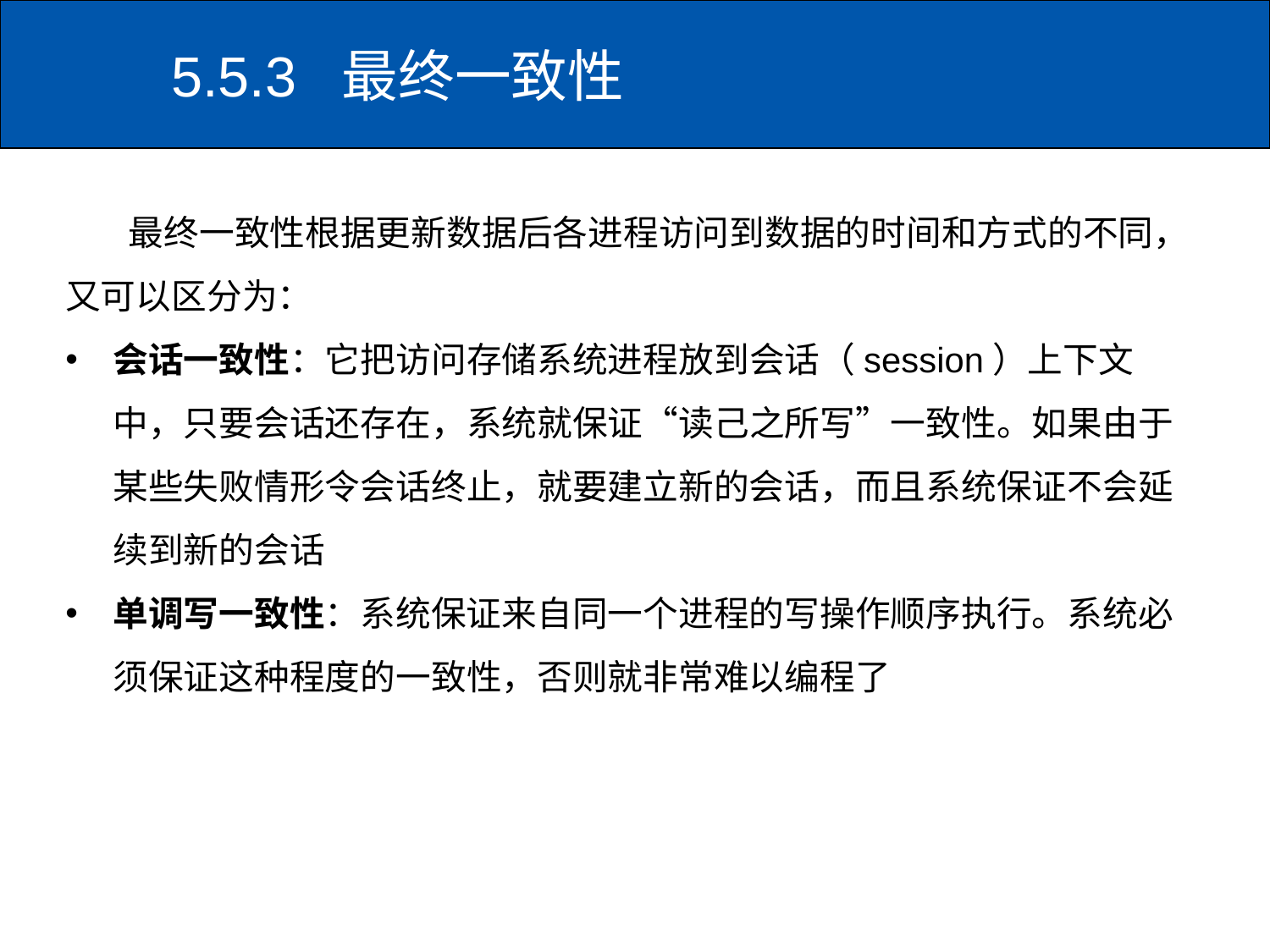

5.5.3  最终一致性
       最终一致性根据更新数据后各进程访问到数据的时间和方式的不同，又可以区分为：
会话一致性：它把访问存储系统进程放到会话（session）上下文中，只要会话还存在，系统就保证“读己之所写”一致性。如果由于某些失败情形令会话终止，就要建立新的会话，而且系统保证不会延续到新的会话
单调写一致性：系统保证来自同一个进程的写操作顺序执行。系统必须保证这种程度的一致性，否则就非常难以编程了